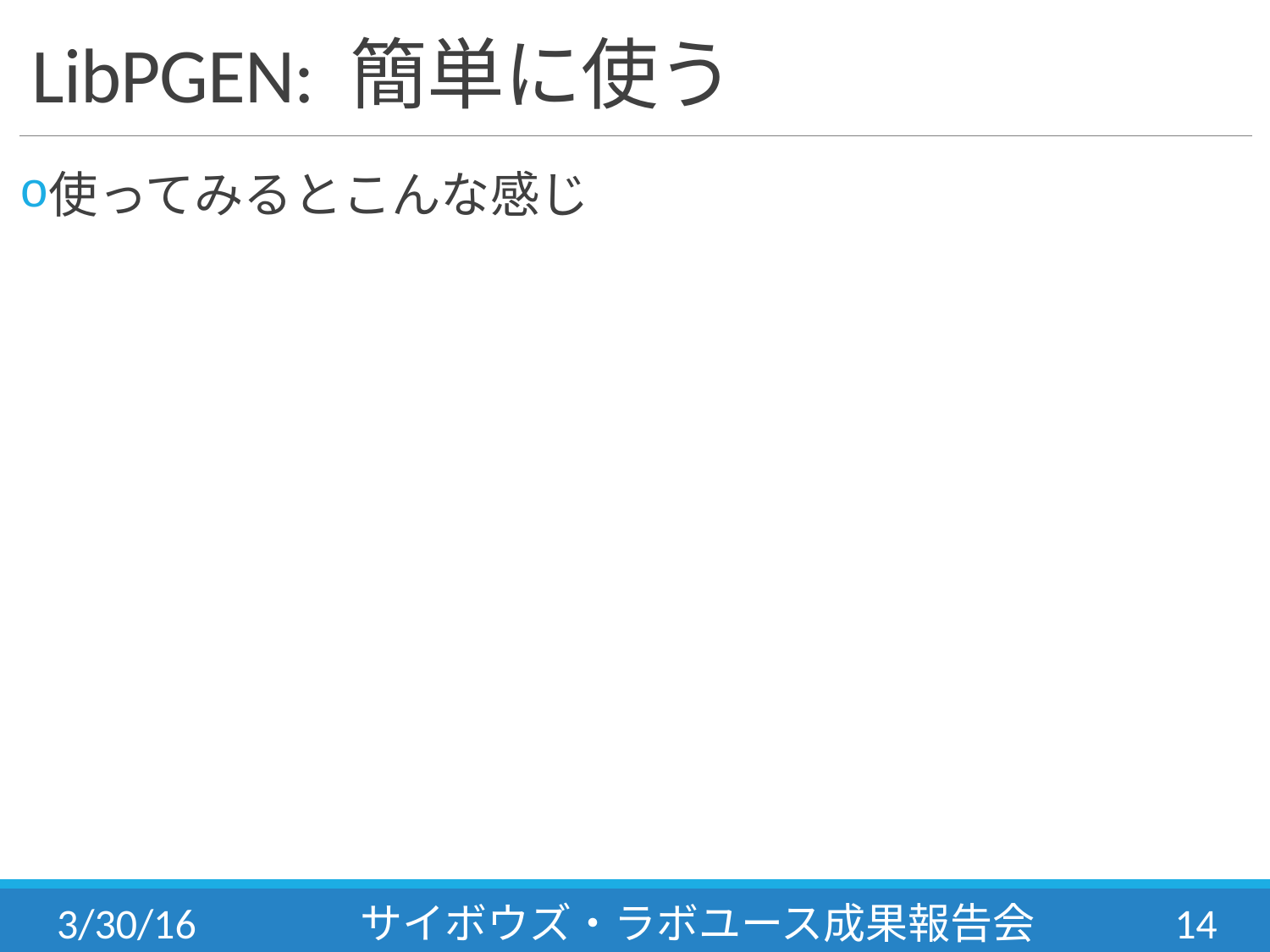

# LibPGEN: 簡単に使う
使ってみるとこんな感じ
3/30/16
サイボウズ・ラボユース成果報告会
14